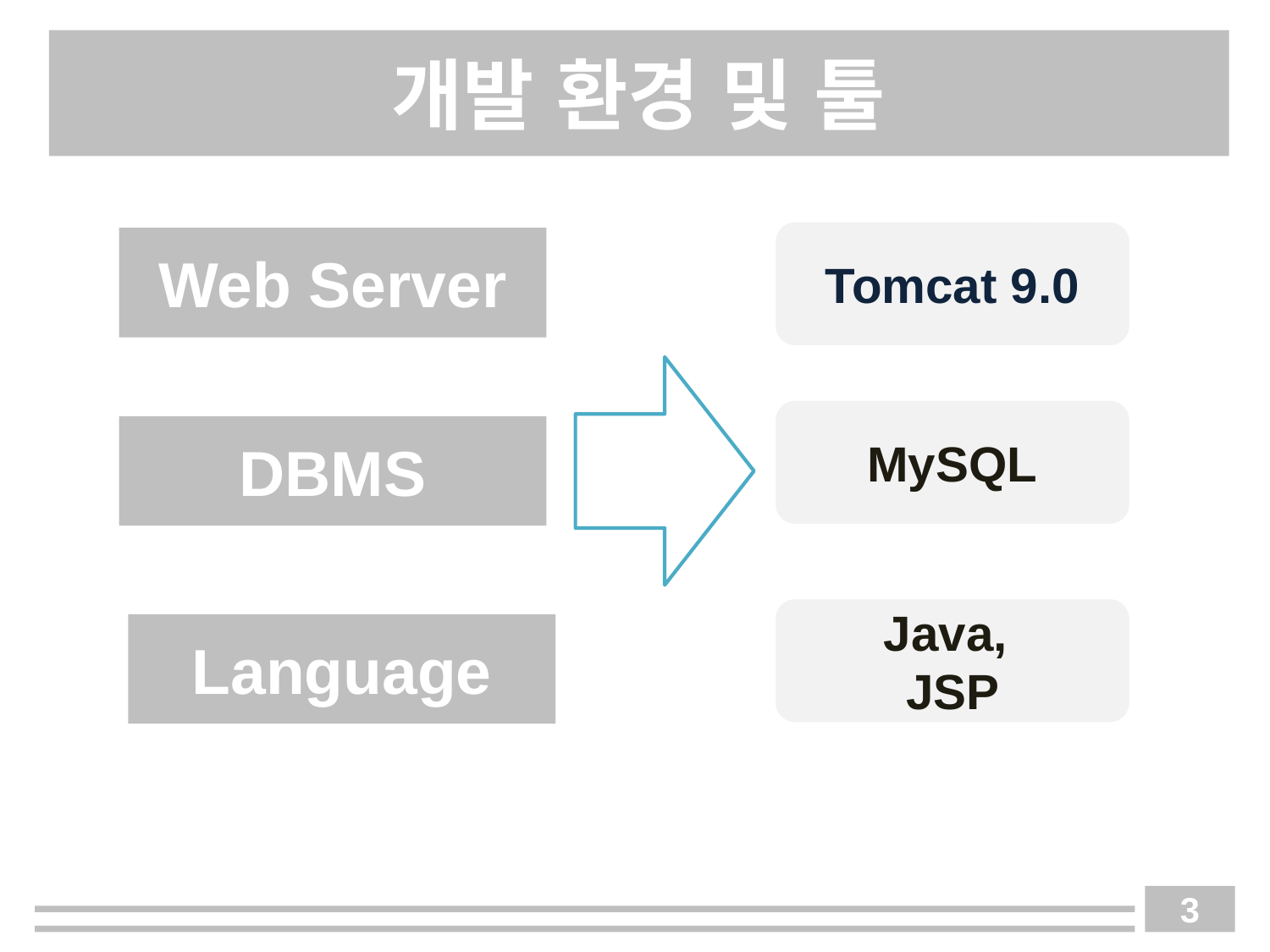

개발 환경 및 툴
Tomcat 9.0
Web Server

MySQL
DBMS
Java,
JSP
Language
3